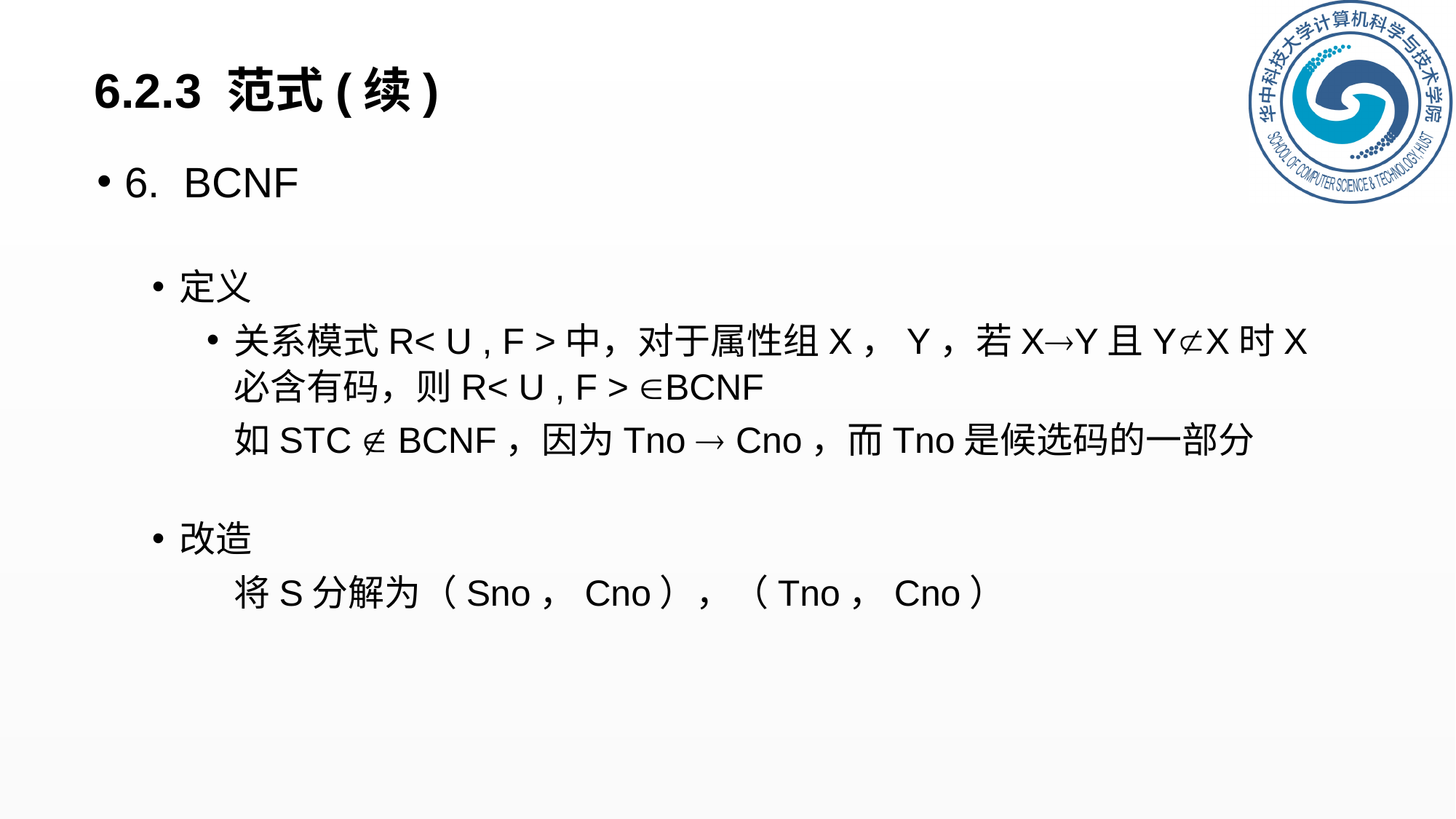

# 6.2.3 范式(续)
6.  BCNF

定义
关系模式R< U , F >中，对于属性组X，Y，若X→Y且Y⊄X时X必含有码，则R< U , F > ∈BCNF
	如STC ∉ BCNF，因为Tno → Cno，而Tno是候选码的一部分

改造
	将S分解为（Sno，Cno），（Tno，Cno）